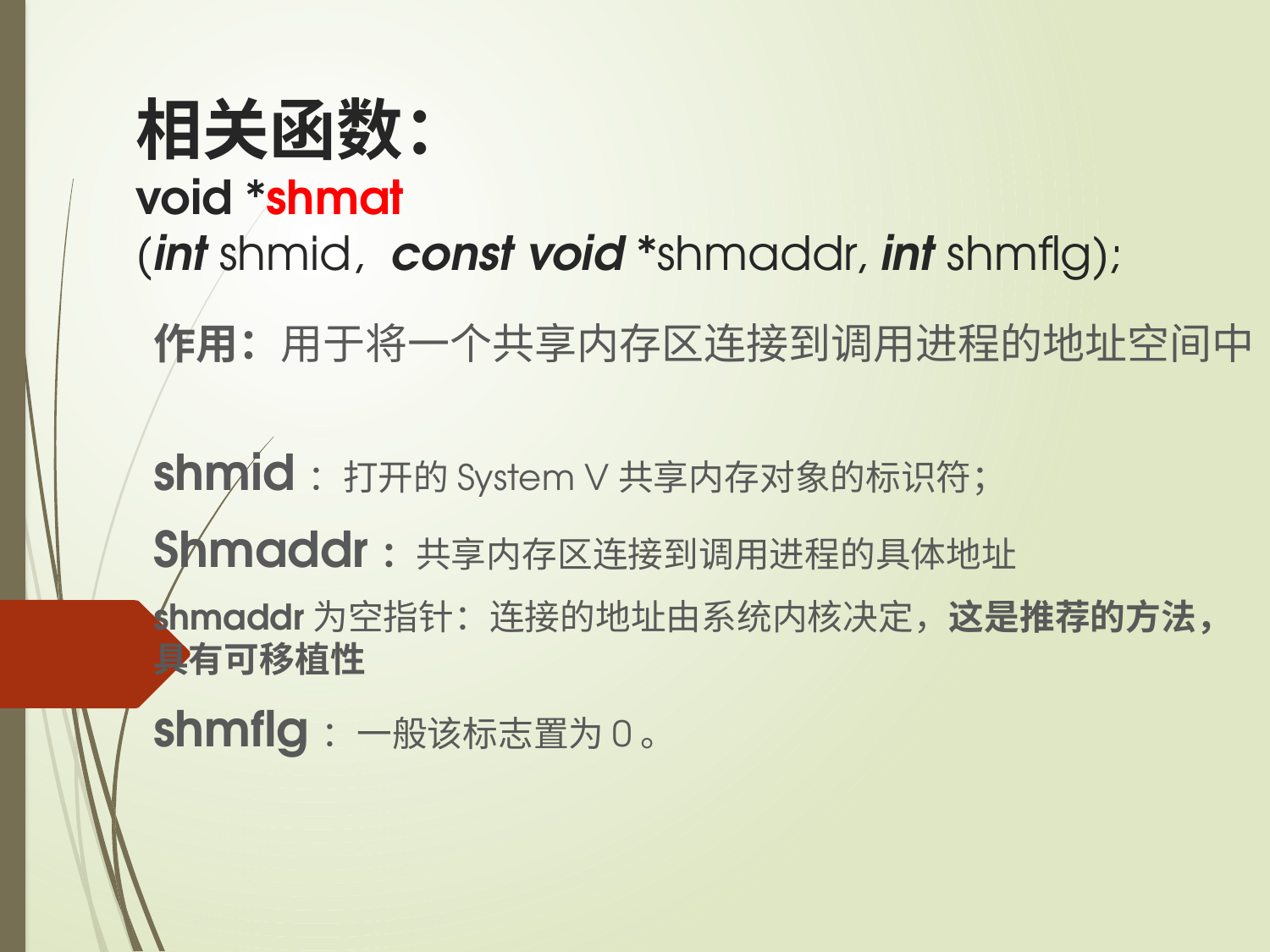

# 相关函数： void *shmat (int shmid,  const void *shmaddr, int shmflg);
作用：用于将一个共享内存区连接到调用进程的地址空间中

shmid：打开的System V共享内存对象的标识符；
Shmaddr：共享内存区连接到调用进程的具体地址
shmaddr为空指针：连接的地址由系统内核决定，这是推荐的方法，具有可移植性
shmflg：一般该标志置为0。